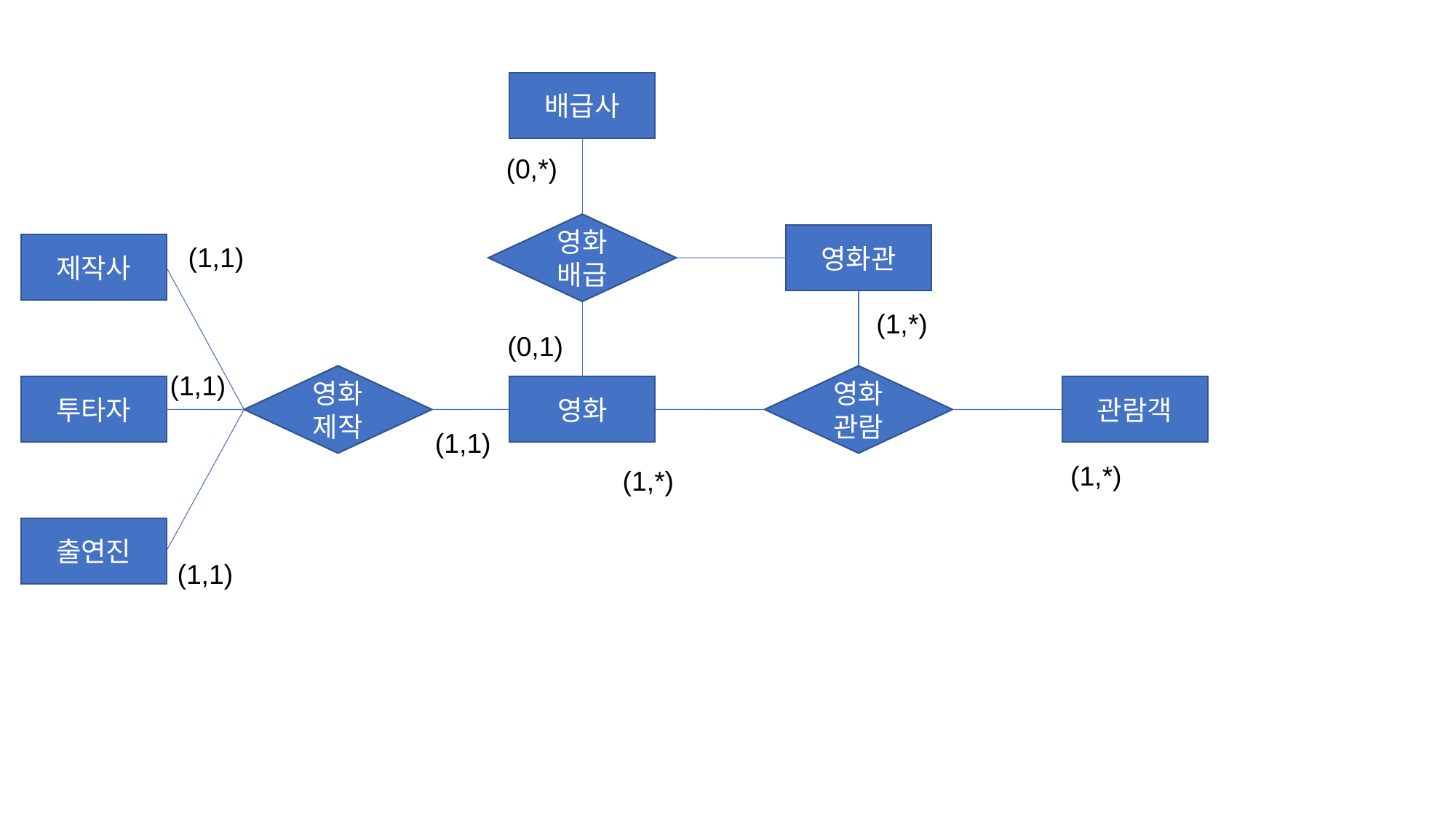

배급사
(0,*)
영화 배급
영화관
제작사
(1,1)
(1,*)
(0,1)
(1,1)
영화 제작
영화 관람
투타자
영화
관람객
(1,1)
(1,*)
(1,*)
출연진
(1,1)